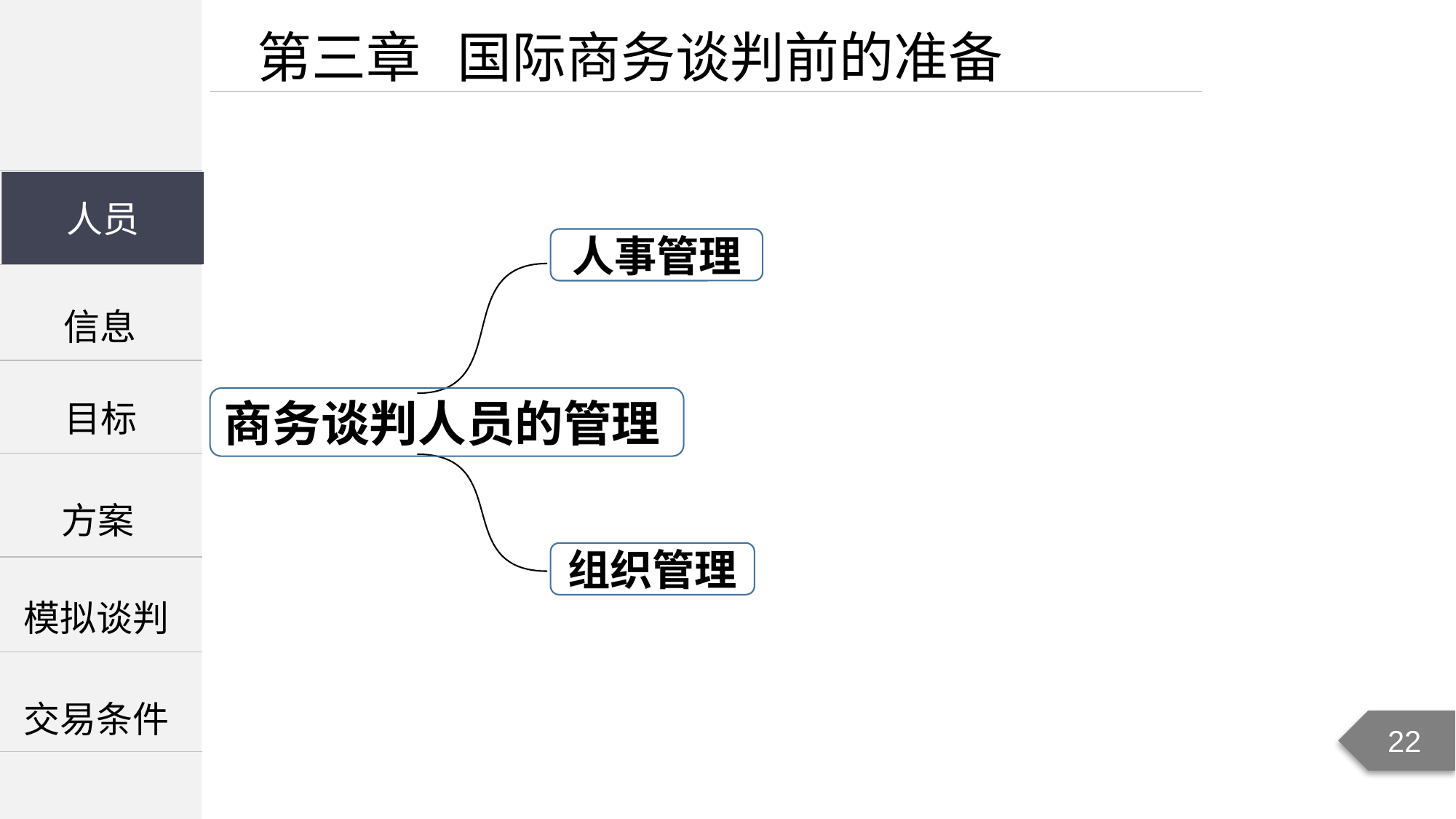

第三章   国际商务谈判前的准备
|  |
| --- |
|  |
|  |
人员

人员
人事管理
信息
目标
商务谈判人员的管理
方案
组织管理
模拟谈判
交易条件
22